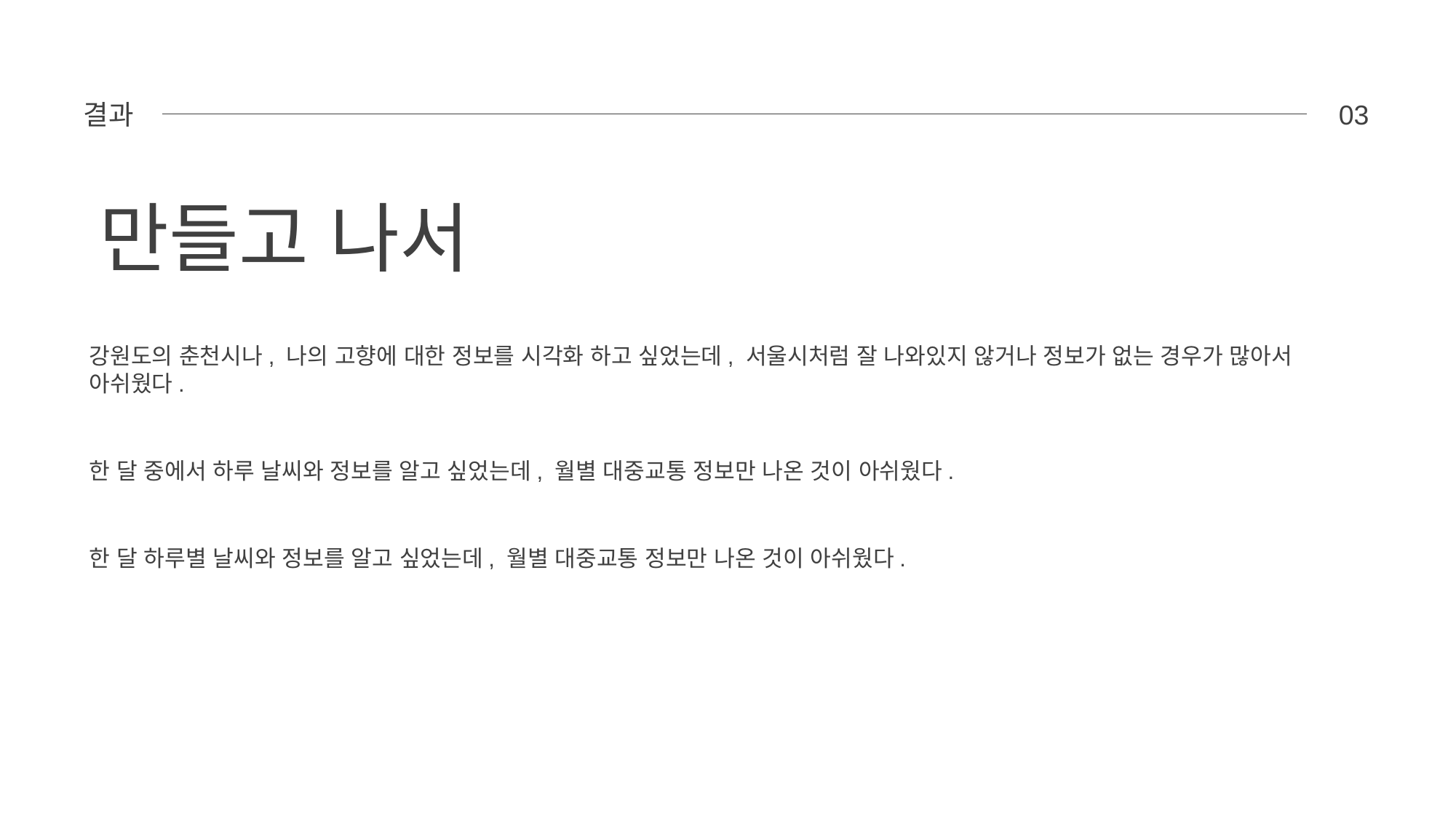

결과
03
만들고 나서
강원도의 춘천시나, 나의 고향에 대한 정보를 시각화 하고 싶었는데, 서울시처럼 잘 나와있지 않거나 정보가 없는 경우가 많아서 아쉬웠다.
한 달 중에서 하루 날씨와 정보를 알고 싶었는데, 월별 대중교통 정보만 나온 것이 아쉬웠다.
한 달 하루별 날씨와 정보를 알고 싶었는데, 월별 대중교통 정보만 나온 것이 아쉬웠다.